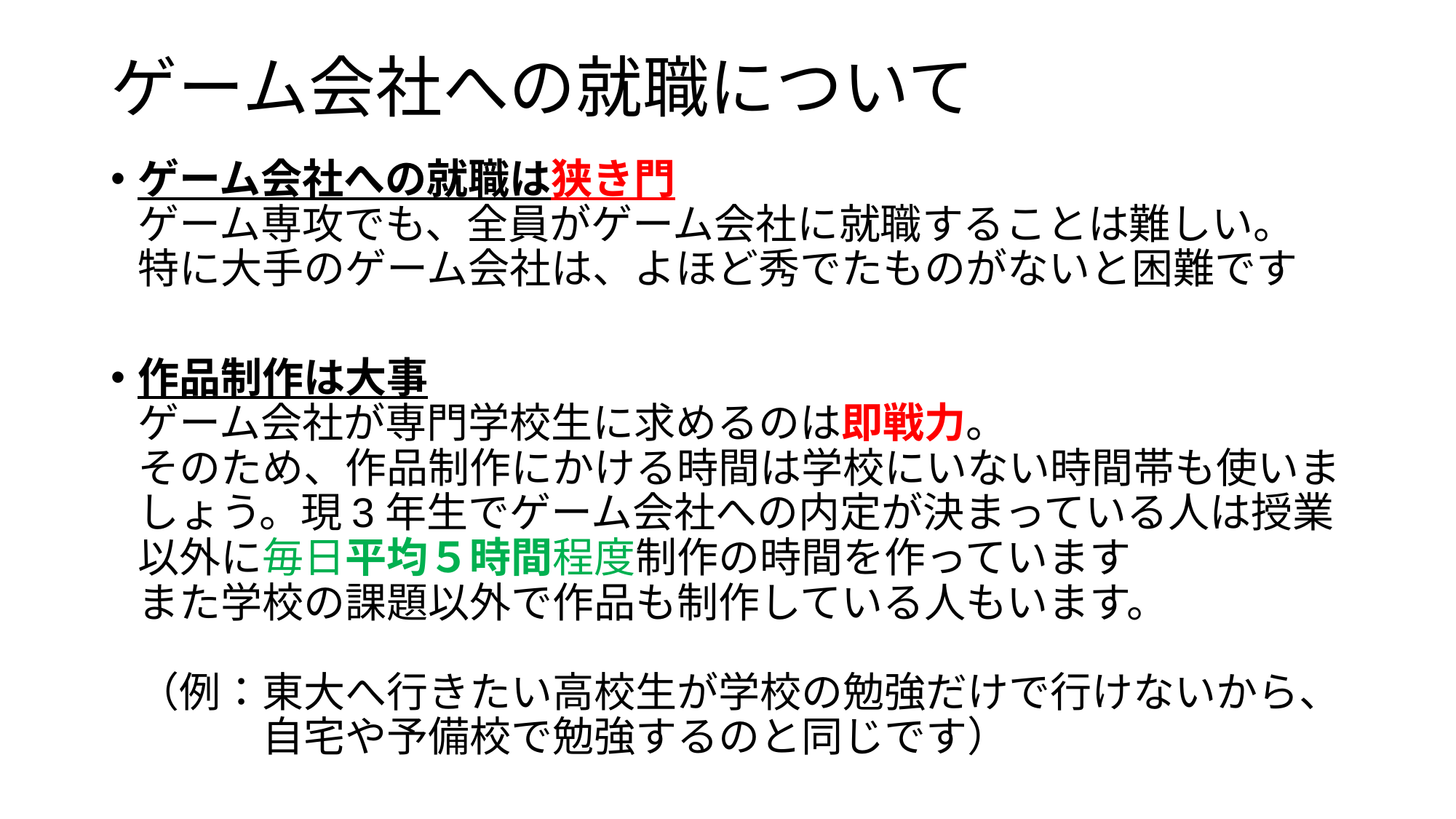

# ゲーム会社への就職について
ゲーム会社への就職は狭き門
ゲーム専攻でも、全員がゲーム会社に就職することは難しい。
特に大手のゲーム会社は、よほど秀でたものがないと困難です
作品制作は大事
ゲーム会社が専門学校生に求めるのは即戦力。
そのため、作品制作にかける時間は学校にいない時間帯も使いましょう。現3年生でゲーム会社への内定が決まっている人は授業以外に毎日平均５時間程度制作の時間を作っています
また学校の課題以外で作品も制作している人もいます。
（例：東大へ行きたい高校生が学校の勉強だけで行けないから、
　　　自宅や予備校で勉強するのと同じです）